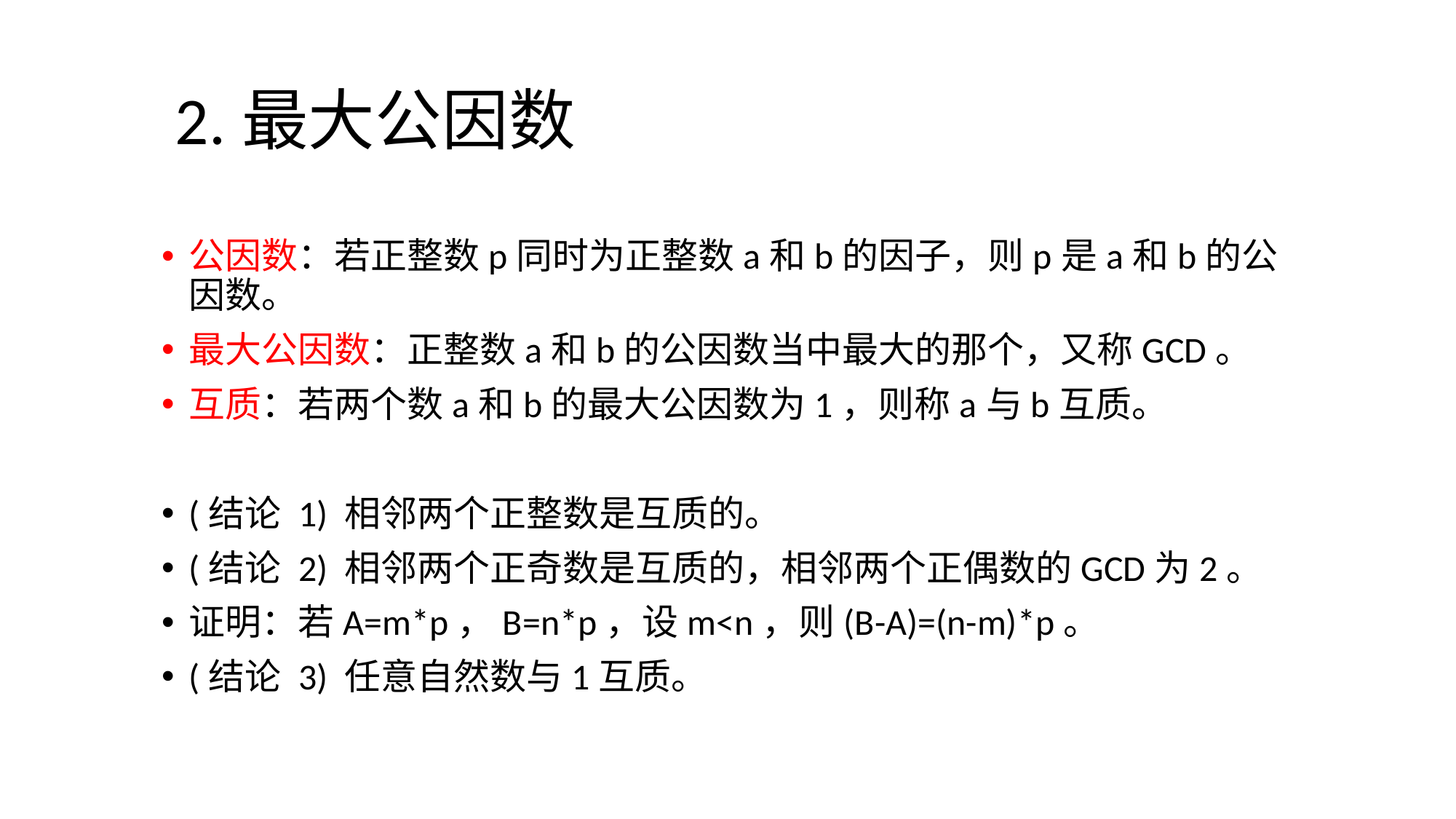

# 2.最大公因数
公因数：若正整数p同时为正整数a和b的因子，则p是a和b的公因数。
最大公因数：正整数a和b的公因数当中最大的那个，又称GCD。
互质：若两个数a和b的最大公因数为1，则称a与b互质。

(结论 1) 相邻两个正整数是互质的。
(结论 2) 相邻两个正奇数是互质的，相邻两个正偶数的GCD为2。
证明：若A=m*p，B=n*p，设m<n，则(B-A)=(n-m)*p。
(结论 3) 任意自然数与1互质。

32